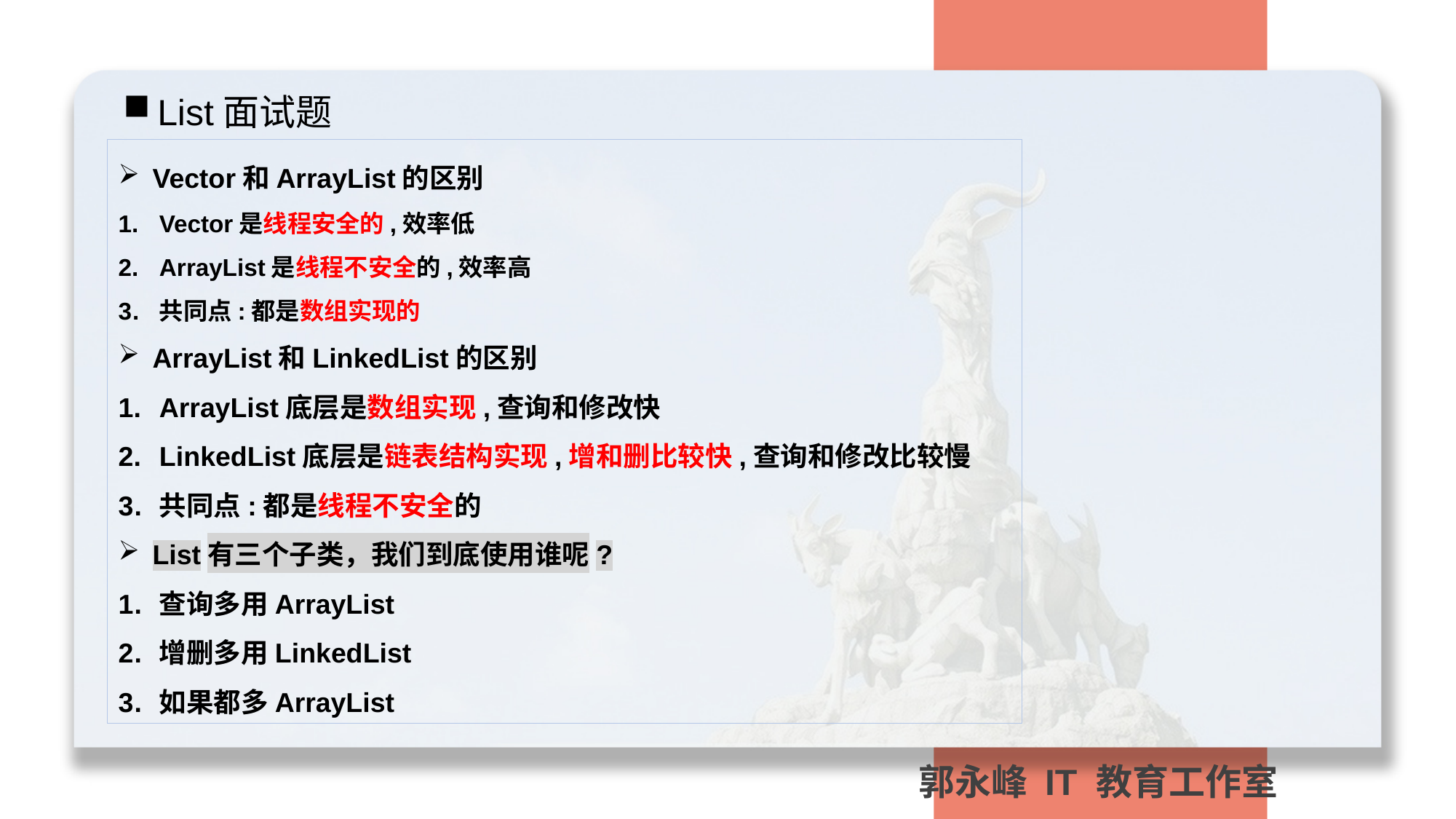

List面试题
Vector和ArrayList的区别
Vector是线程安全的,效率低
ArrayList是线程不安全的,效率高
共同点:都是数组实现的
ArrayList和LinkedList的区别
ArrayList底层是数组实现,查询和修改快
LinkedList底层是链表结构实现,增和删比较快,查询和修改比较慢
共同点:都是线程不安全的
List有三个子类，我们到底使用谁呢?
查询多用ArrayList
增删多用LinkedList
如果都多ArrayList